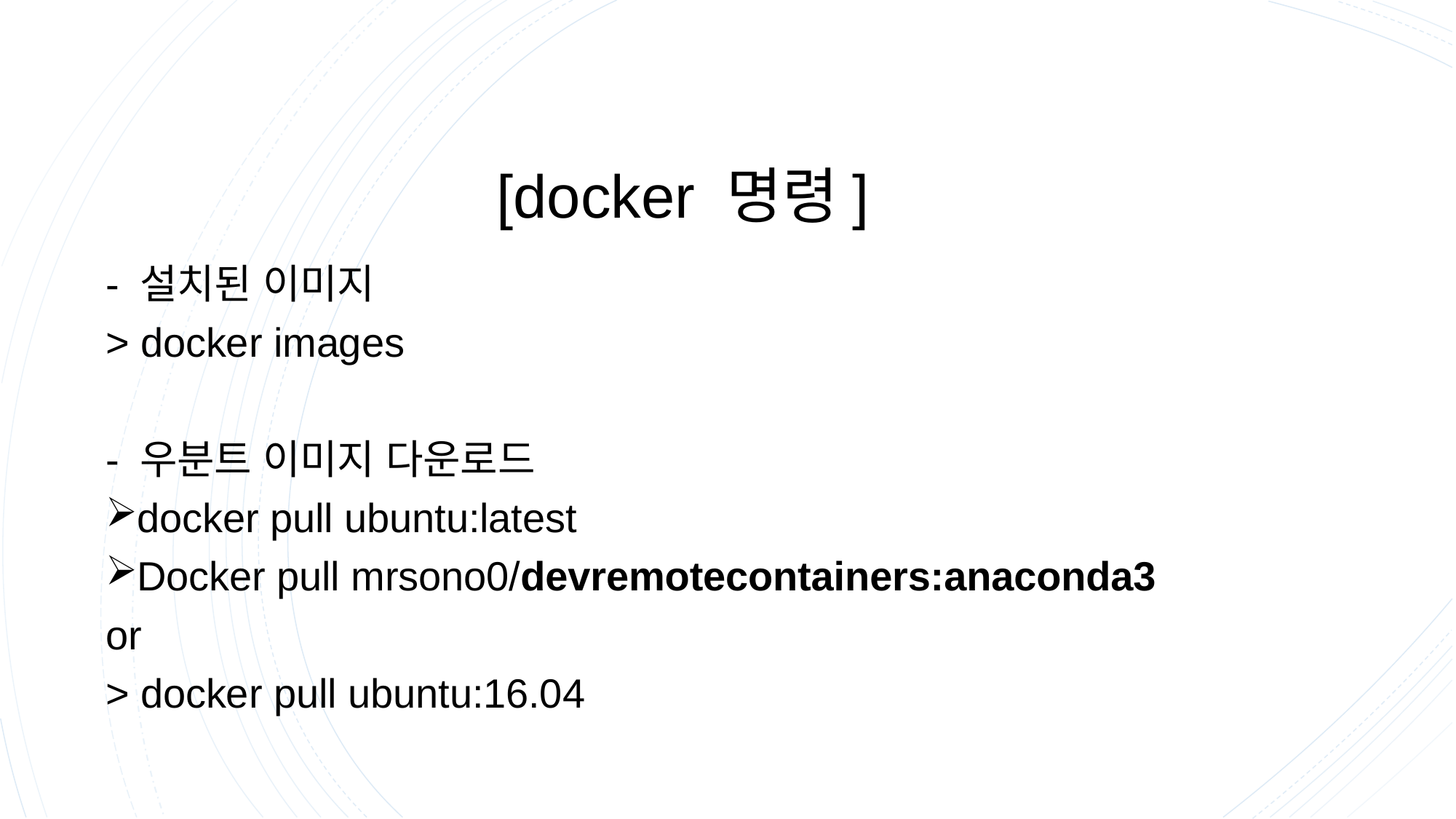

# [docker 명령]
- 설치된 이미지
> docker images

- 우분트 이미지 다운로드
docker pull ubuntu:latest
Docker pull mrsono0/devremotecontainers:anaconda3
or
> docker pull ubuntu:16.04